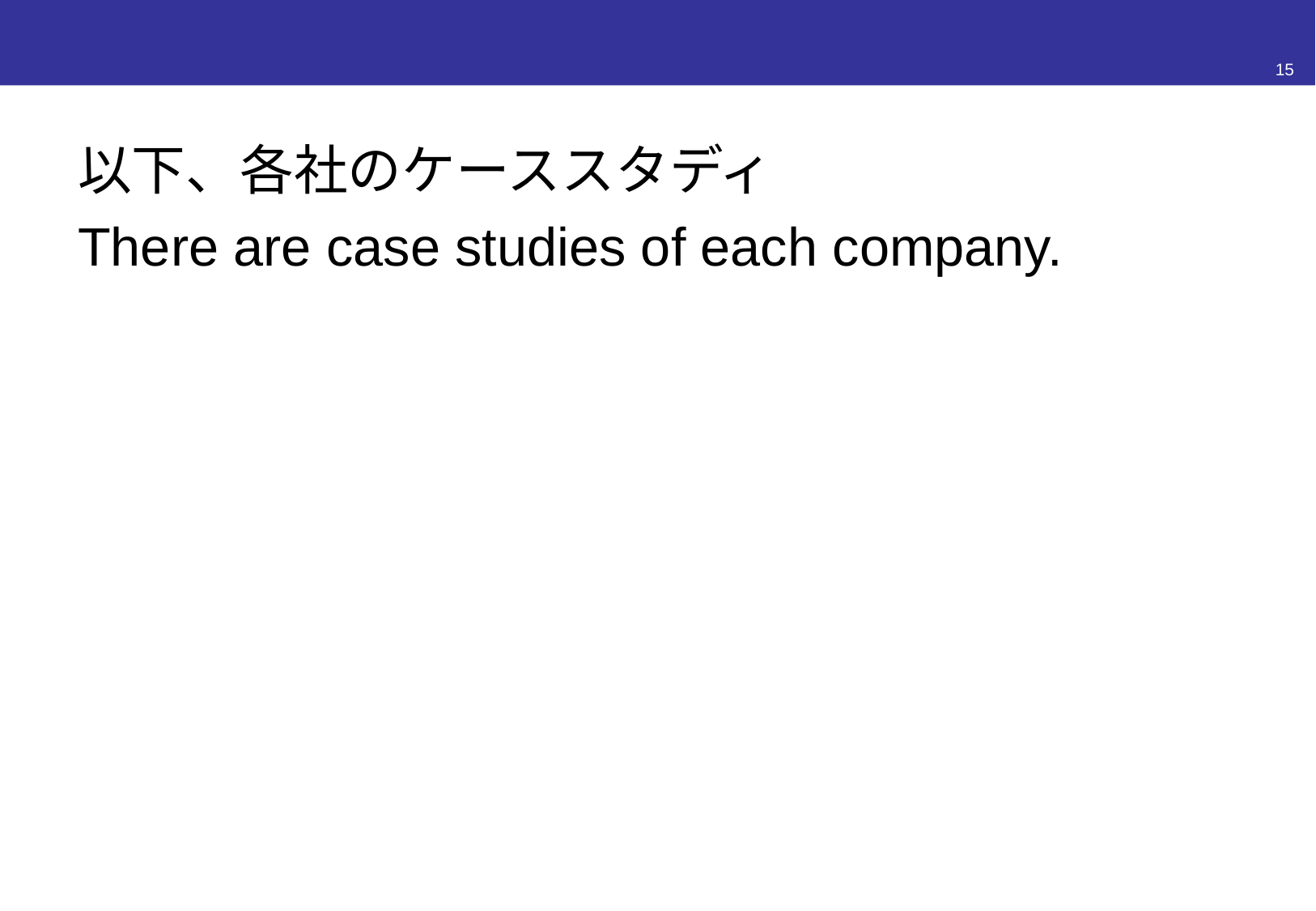

#
15
以下、各社のケーススタディ
There are case studies of each company.